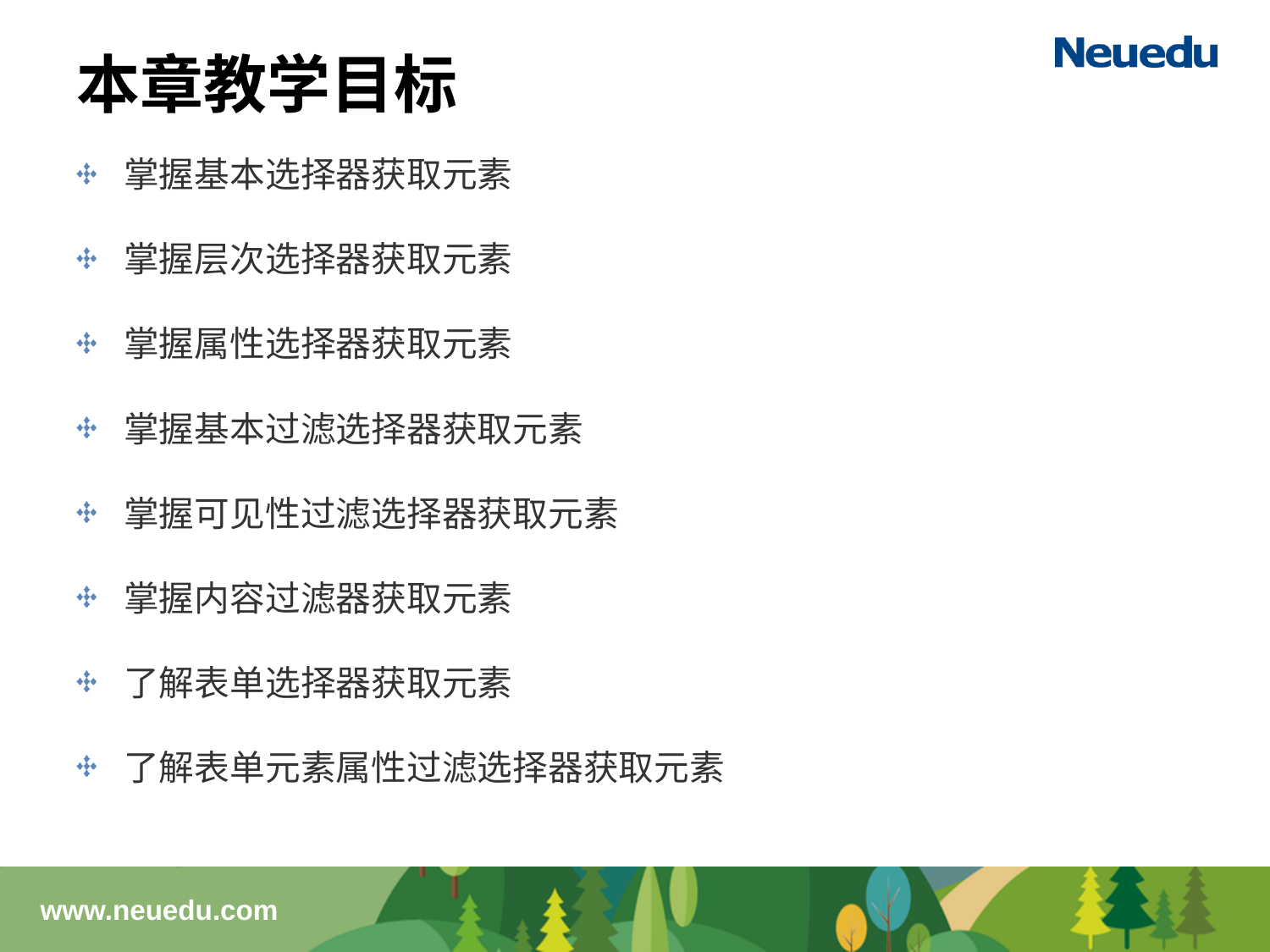

# 本章教学目标
掌握基本选择器获取元素

掌握层次选择器获取元素

掌握属性选择器获取元素

掌握基本过滤选择器获取元素

掌握可见性过滤选择器获取元素

掌握内容过滤器获取元素

了解表单选择器获取元素

了解表单元素属性过滤选择器获取元素